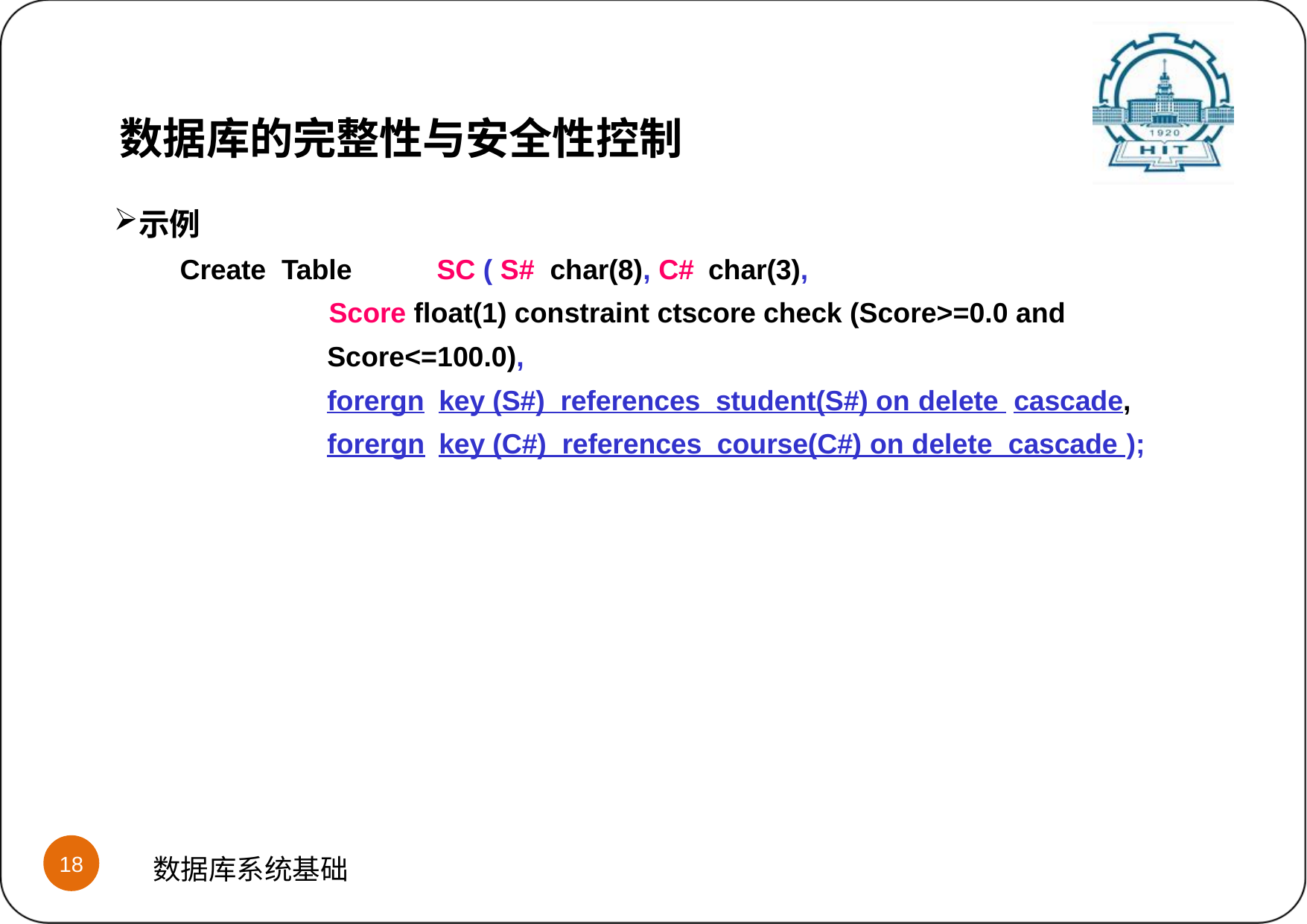

数据库的完整性与安全性控制
示例
Create  Table	SC ( S#  char(8), C# char(3),
Score float(1) constraint ctscore check (Score>=0.0 and  Score<=100.0),
forergn	key (S#)  references  student(S#) on delete cascade,  forergn	key (C#)  references  course(C#) on delete  cascade );